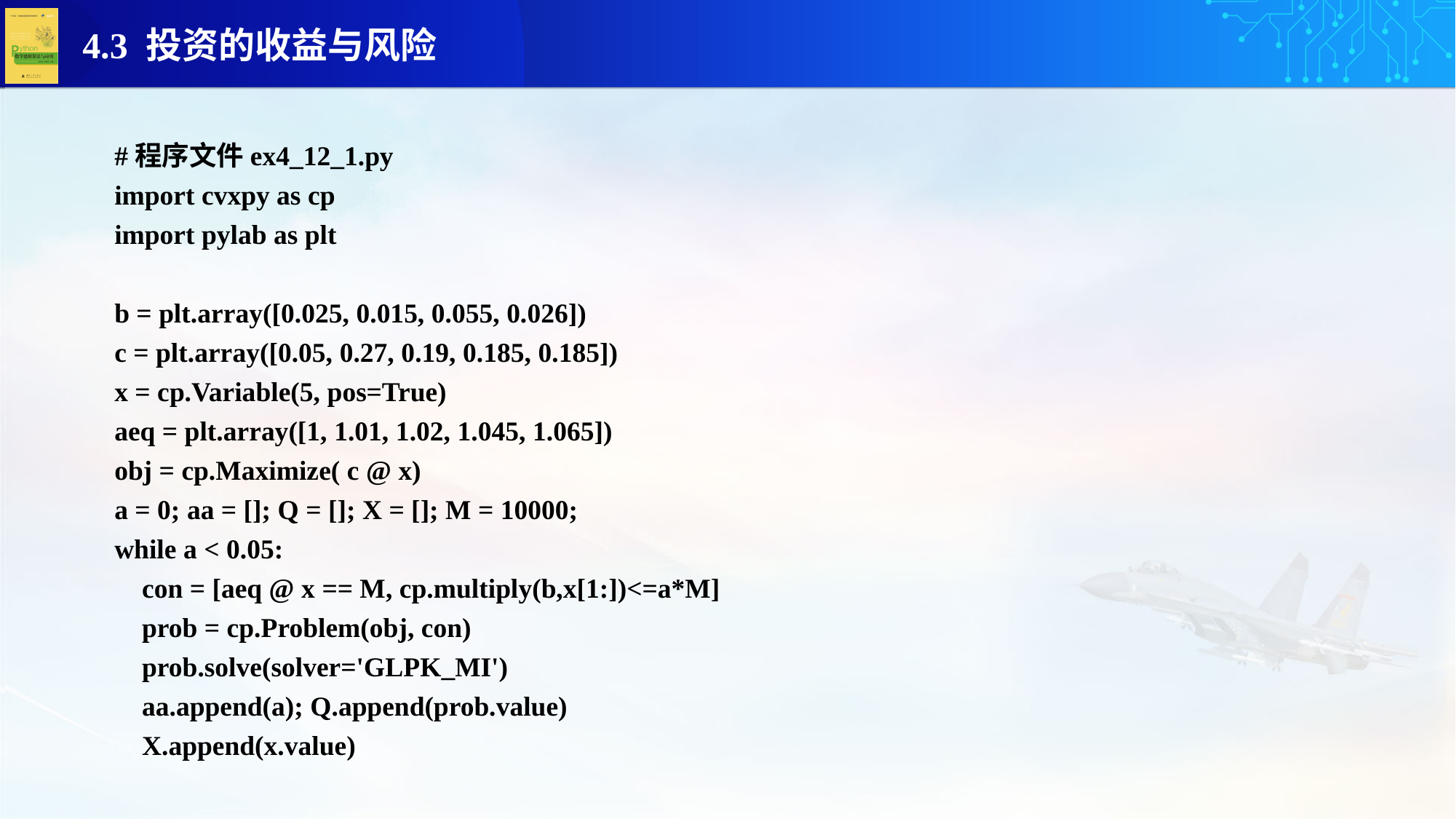

#程序文件ex4_12_1.py
import cvxpy as cp
import pylab as plt

b = plt.array([0.025, 0.015, 0.055, 0.026])
c = plt.array([0.05, 0.27, 0.19, 0.185, 0.185])
x = cp.Variable(5, pos=True)
aeq = plt.array([1, 1.01, 1.02, 1.045, 1.065])
obj = cp.Maximize( c @ x)
a = 0; aa = []; Q = []; X = []; M = 10000;
while a < 0.05:
    con = [aeq @ x == M, cp.multiply(b,x[1:])<=a*M]
    prob = cp.Problem(obj, con)
    prob.solve(solver='GLPK_MI')
    aa.append(a); Q.append(prob.value)
    X.append(x.value)